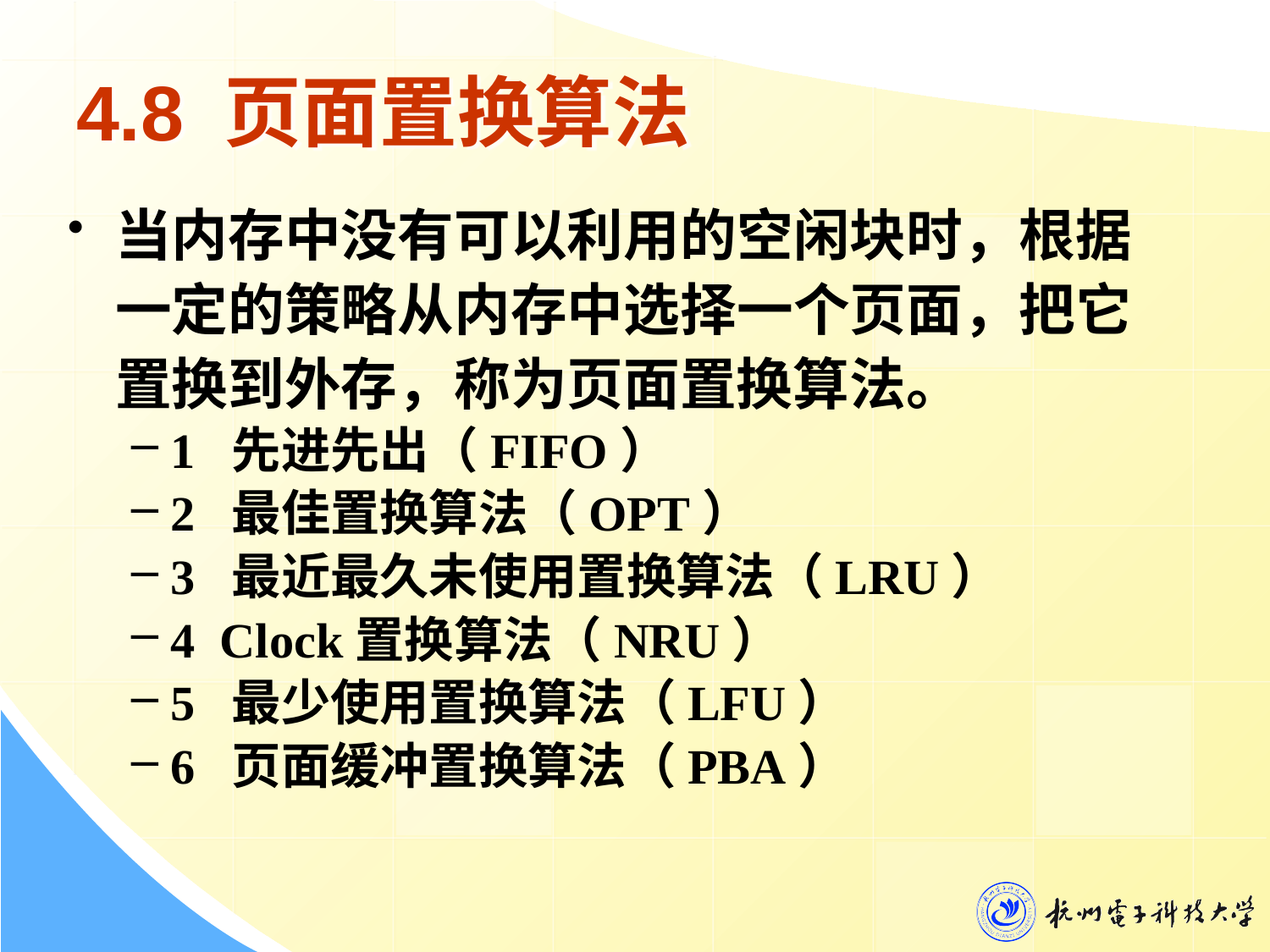

# 4.8 页面置换算法
当内存中没有可以利用的空闲块时，根据一定的策略从内存中选择一个页面，把它置换到外存，称为页面置换算法。
1  先进先出（FIFO）
2  最佳置换算法（OPT）
3  最近最久未使用置换算法（LRU）
4  Clock置换算法（NRU）
5  最少使用置换算法（LFU）
6  页面缓冲置换算法（PBA）